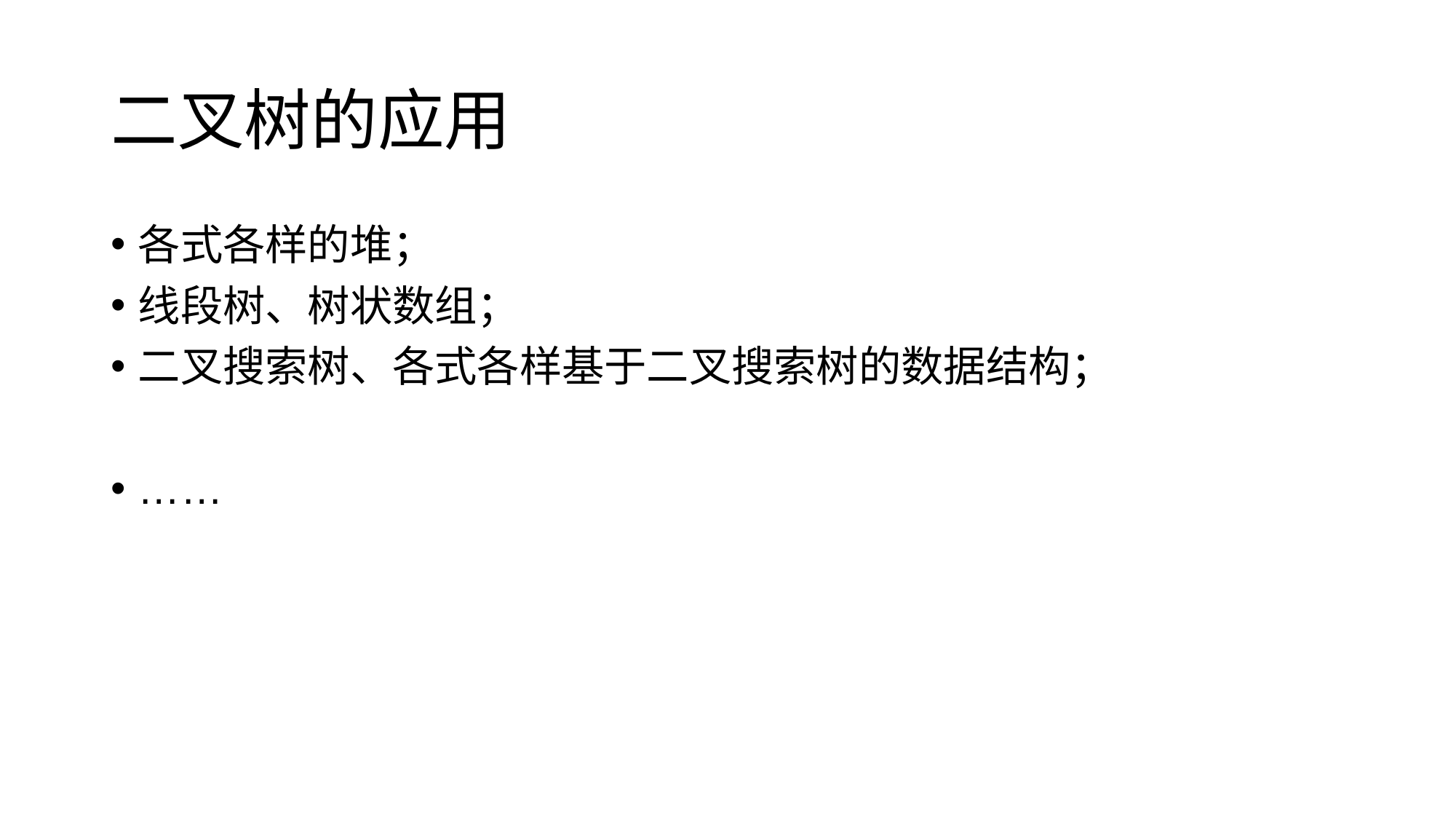

# 二叉树的应用
各式各样的堆；
线段树、树状数组；
二叉搜索树、各式各样基于二叉搜索树的数据结构；

……